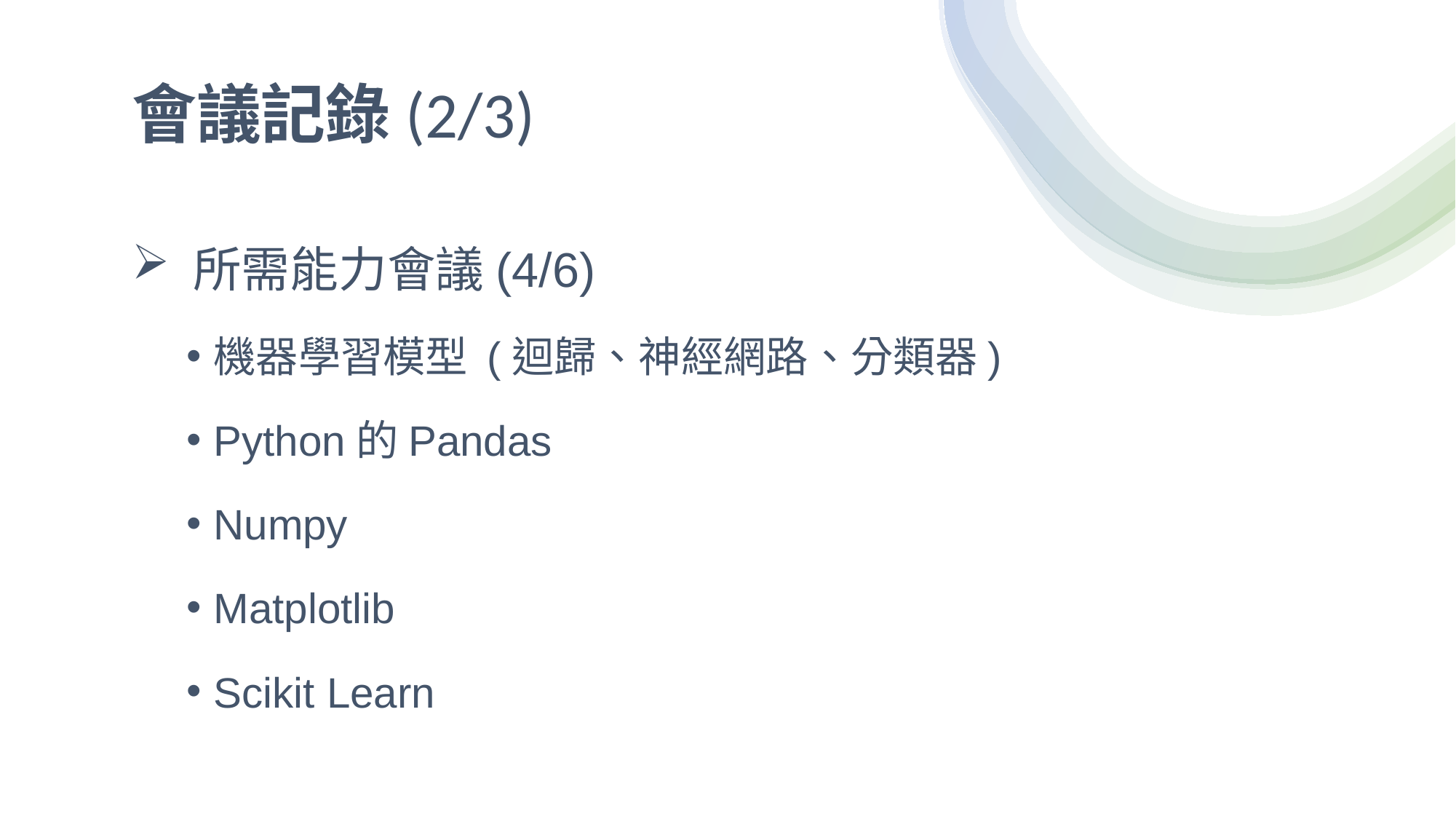

# 會議記錄(2/3)
 所需能力會議(4/6)
機器學習模型 (迴歸、神經網路、分類器)
Python的Pandas
Numpy
Matplotlib
Scikit Learn